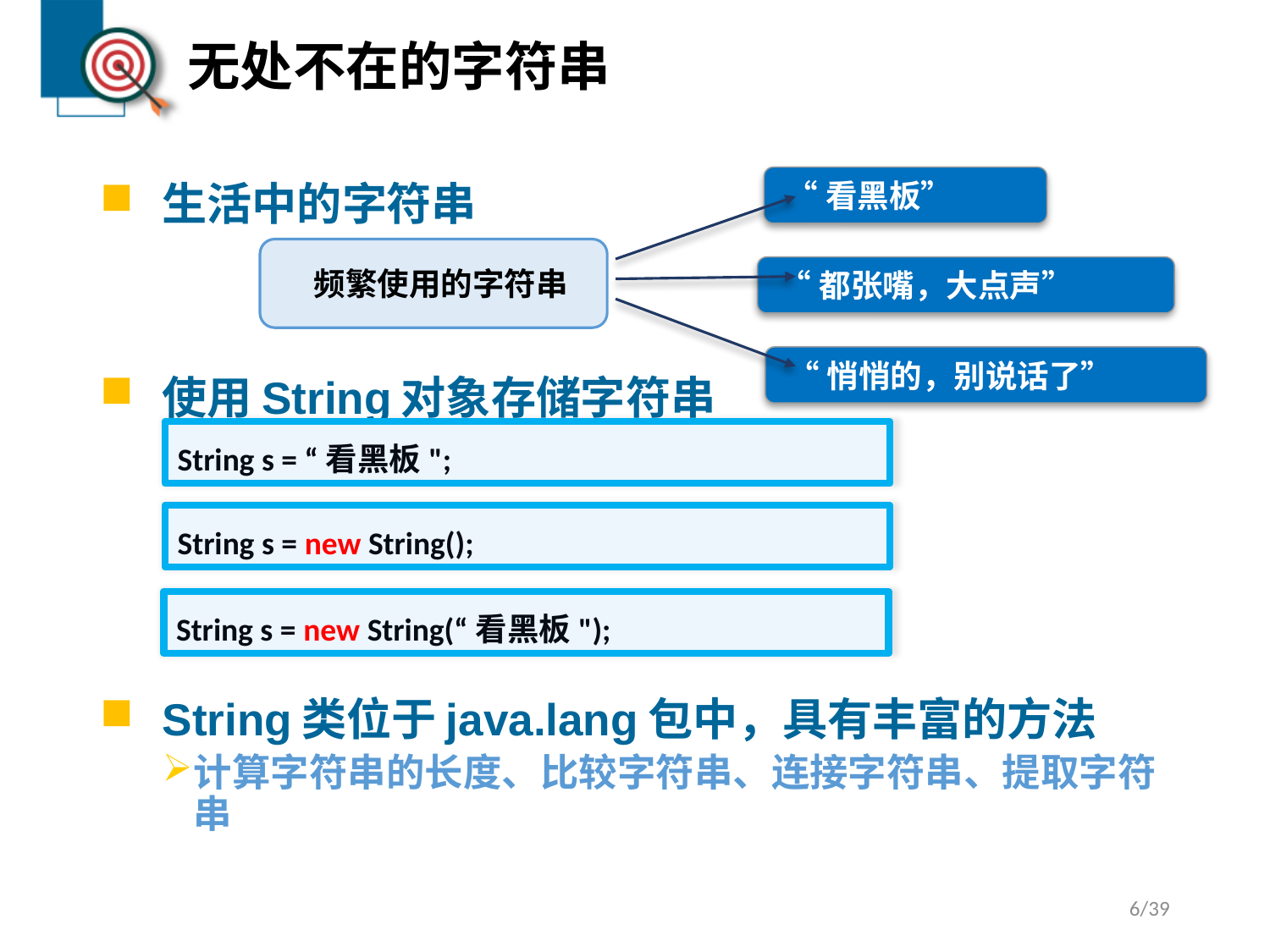

# 无处不在的字符串
 “看黑板”
生活中的字符串

使用String对象存储字符串

String类位于java.lang包中，具有丰富的方法
计算字符串的长度、比较字符串、连接字符串、提取字符串

 频繁使用的字符串
 “都张嘴，大点声”

 “悄悄的，别说话了”
String s = “看黑板";
String s = new String();
String s = new String(“看黑板");
6/39